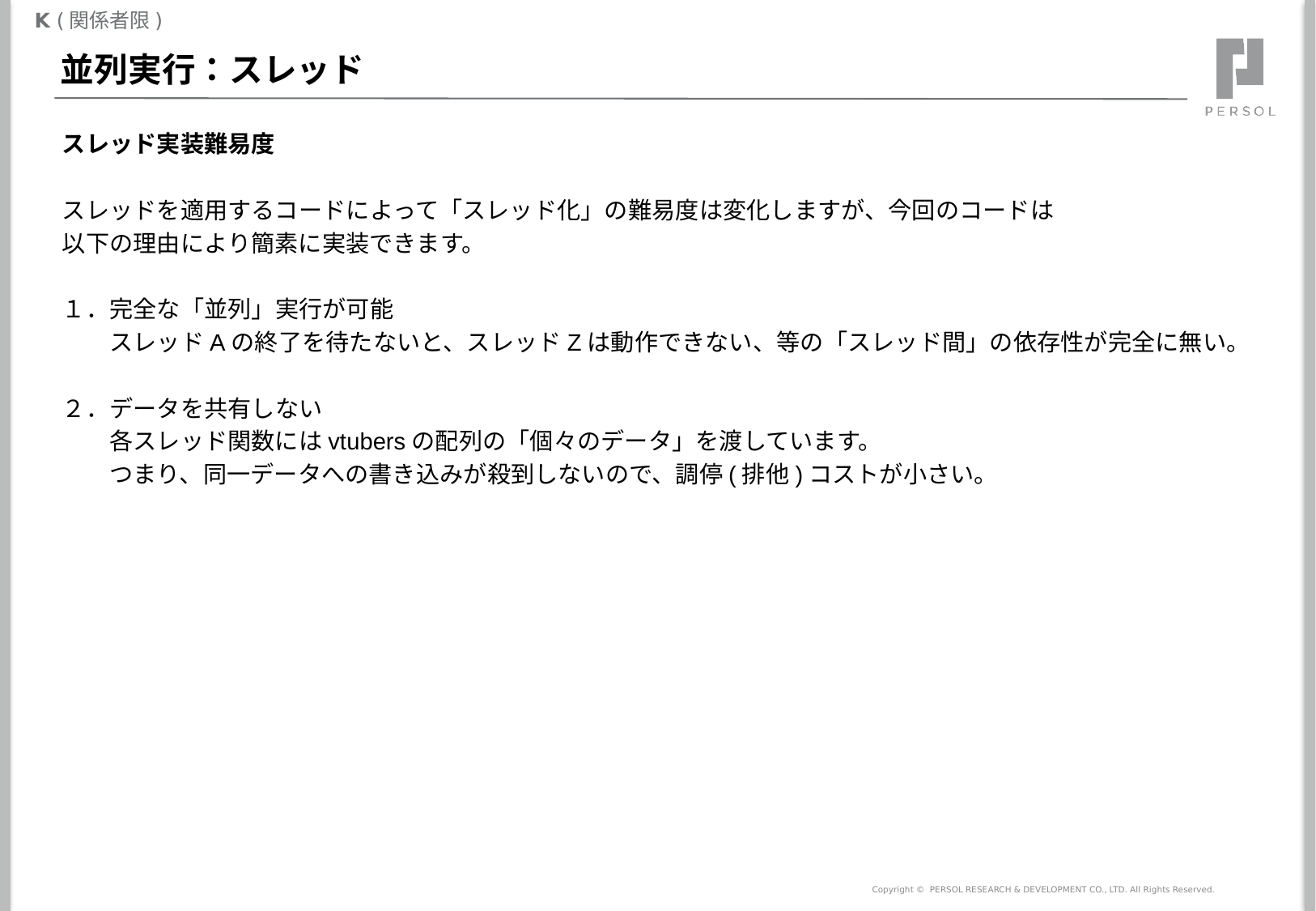

# 並列実行：スレッド
スレッド実装難易度

スレッドを適用するコードによって「スレッド化」の難易度は変化しますが、今回のコードは
以下の理由により簡素に実装できます。

１．完全な「並列」実行が可能
　　スレッドAの終了を待たないと、スレッドZは動作できない、等の「スレッド間」の依存性が完全に無い。

２．データを共有しない
　　各スレッド関数にはvtubersの配列の「個々のデータ」を渡しています。
　　つまり、同一データへの書き込みが殺到しないので、調停(排他)コストが小さい。